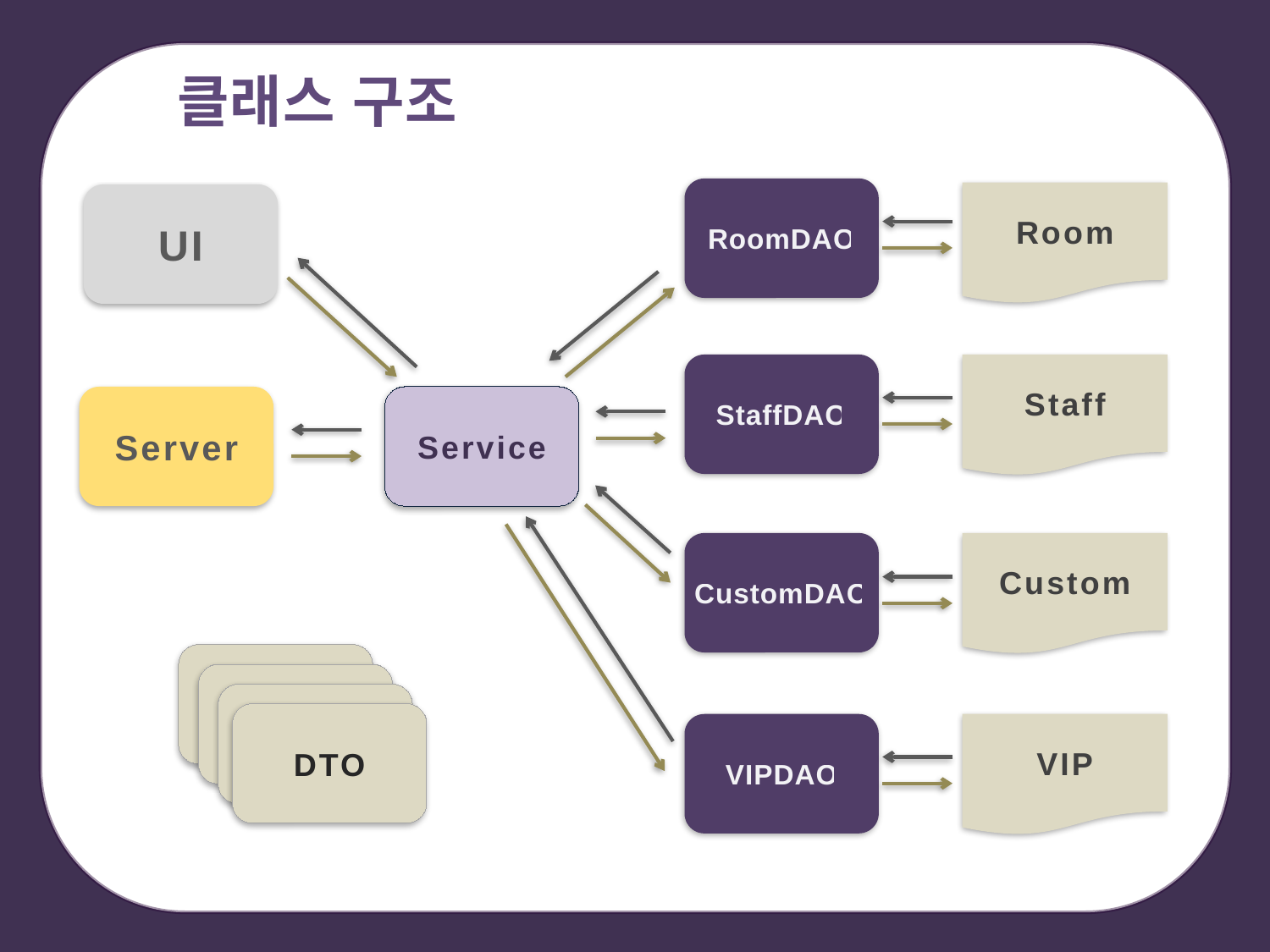

클래스 구조
RoomDAO
Room
UI
StaffDAO
Staff
Server
Service
CustomDAO
Custom
DTO
DTO
DTO
DTO
VIPDAO
VIP